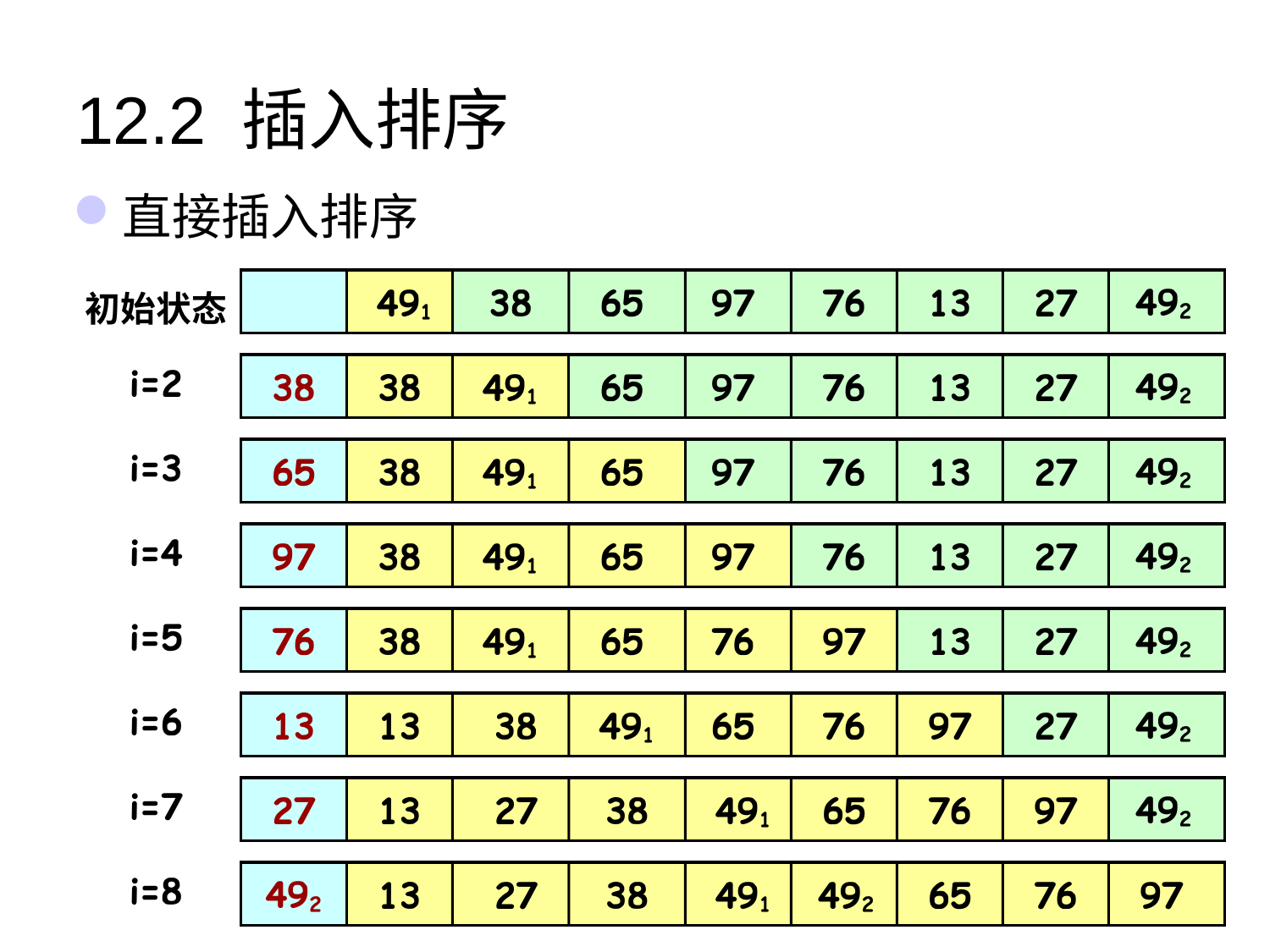

# 12.2 插入排序
直接插入排序

492
491
38
65
97
76
13
27
初始状态
i=2
38

492
38
491
65
97
76
13
27
i=3
65

492
38
491
65
97
76
13
27
i=4
97

492
38
491
65
97
76
13
27
i=5
76

492
38
491
65
76
97
13
27
i=6
13

492
13
38
491
65
76
97
27
i=7
27

492
13
27
38
491
65
76
97
i=8
492

13
27
38
491
492
65
76
97

9